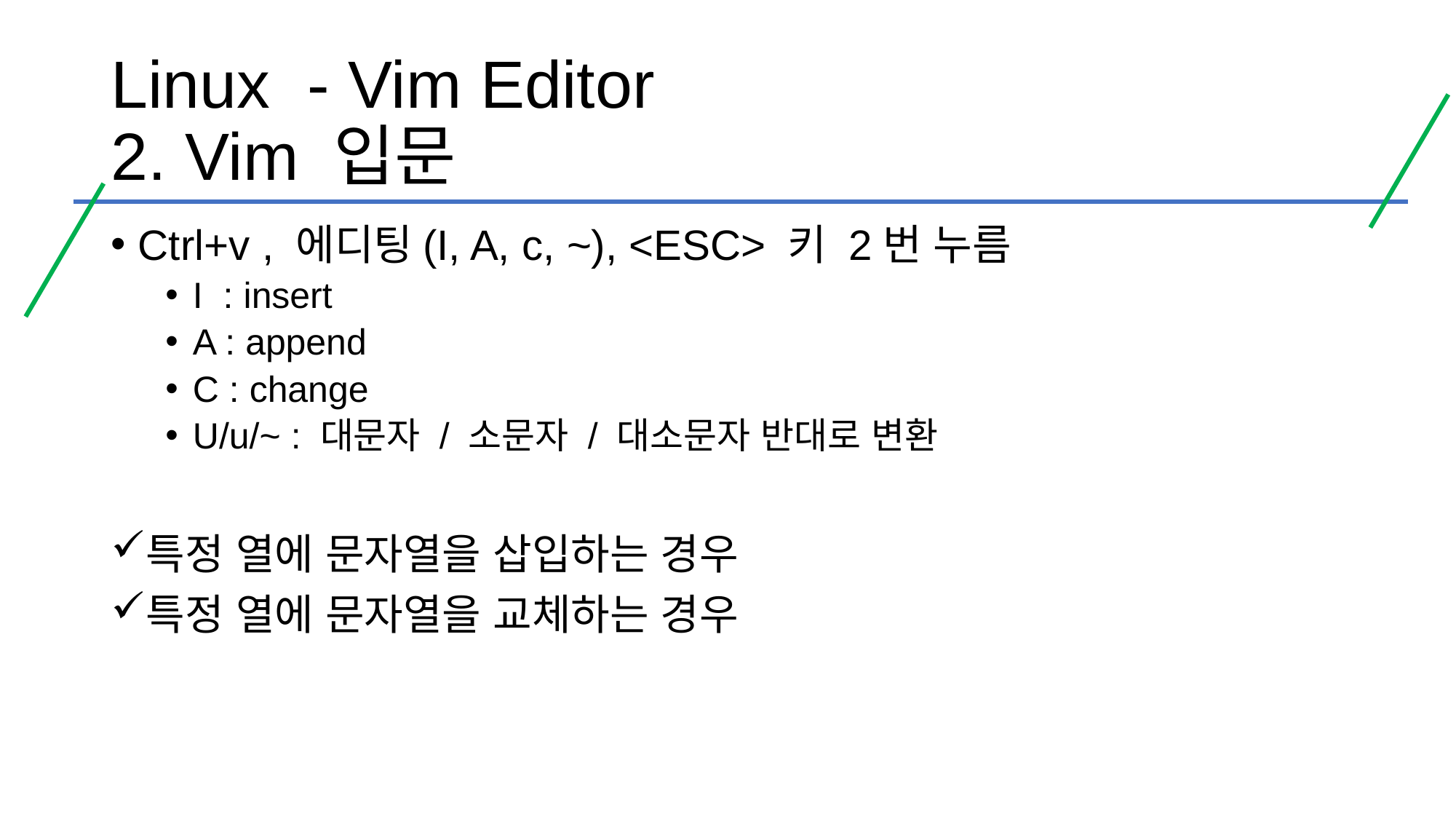

# Linux  - Vim Editor 2. Vim 입문
Ctrl+v , 에디팅(I, A, c, ~), <ESC> 키 2번 누름
I  : insert
A : append
C : change
U/u/~ : 대문자 / 소문자 / 대소문자 반대로 변환

특정 열에 문자열을 삽입하는 경우
특정 열에 문자열을 교체하는 경우